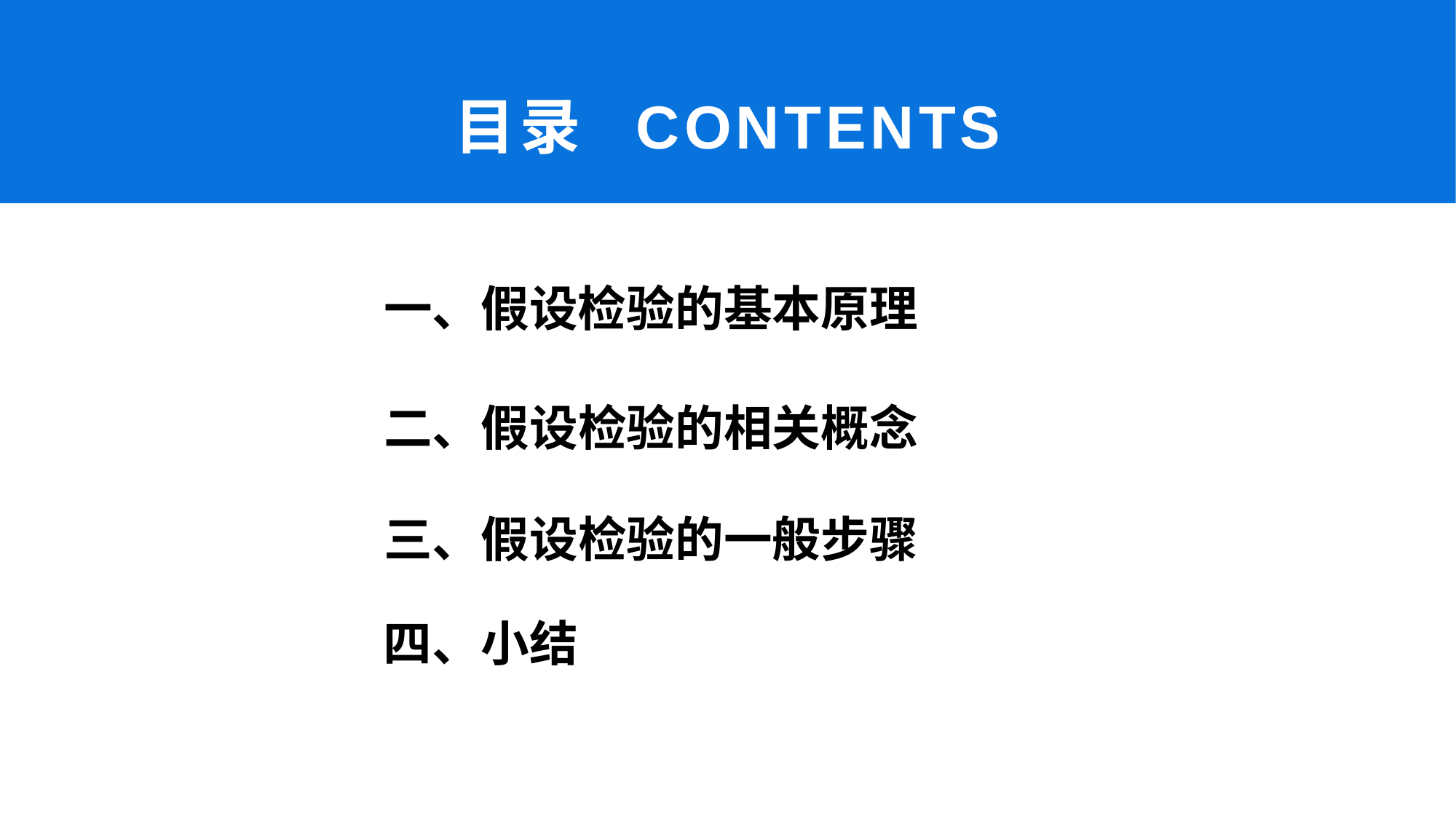

目录  CONTENTS
一、假设检验的基本原理
二、假设检验的相关概念
三、假设检验的一般步骤
四、小结